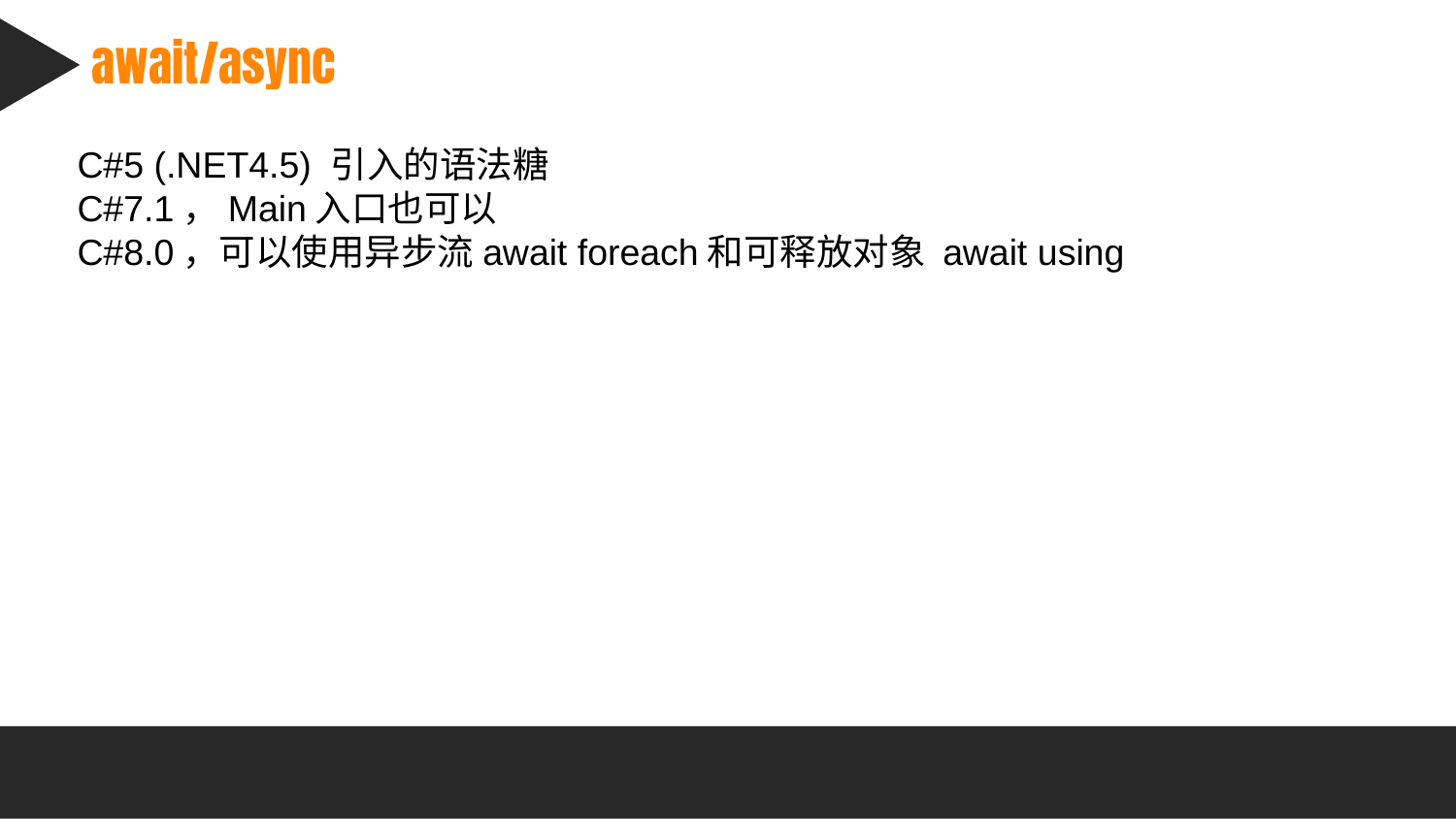

await/async
C#5 (.NET4.5) 引入的语法糖
C#7.1，Main入口也可以
C#8.0，可以使用异步流await foreach和可释放对象 await using